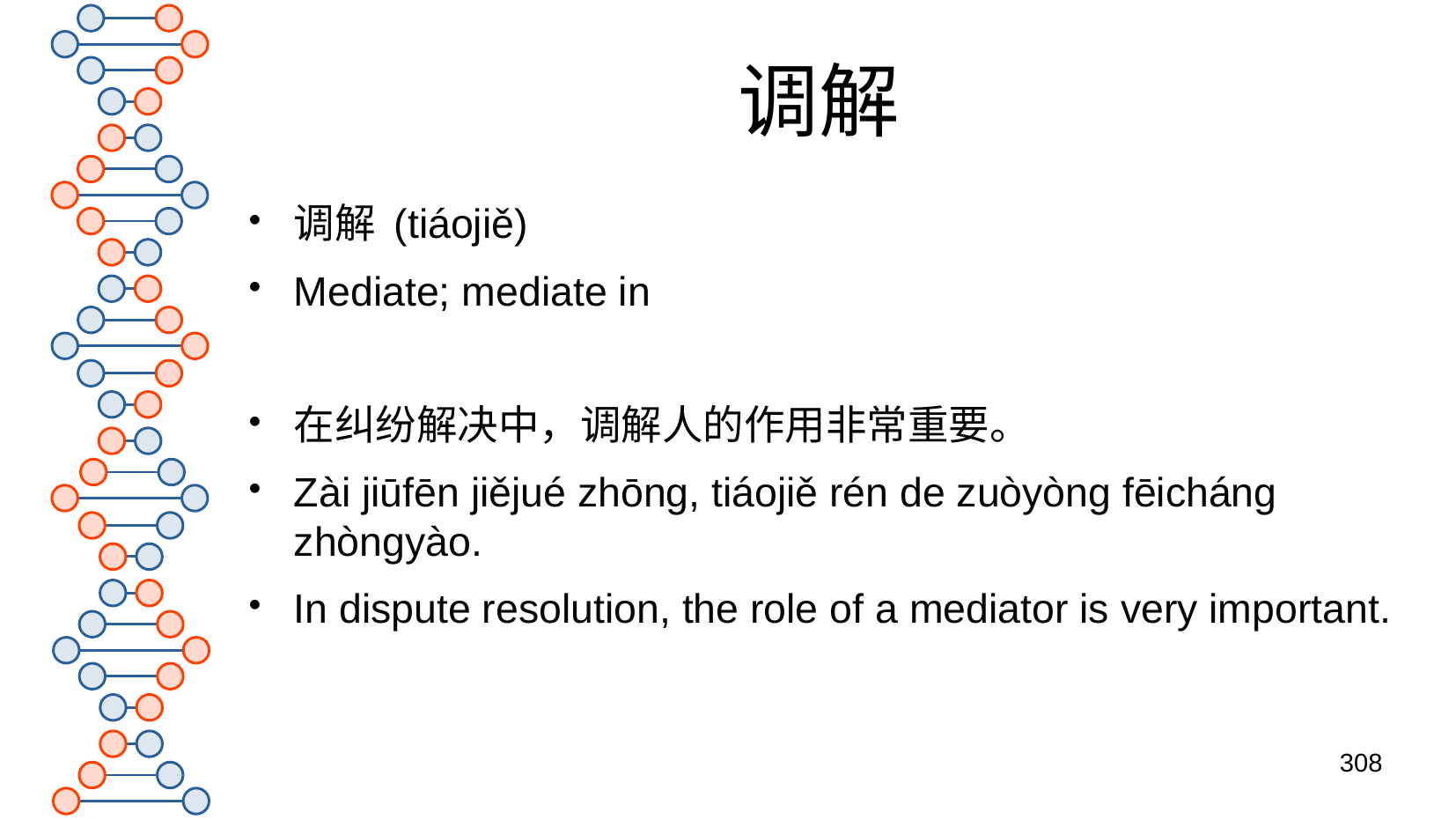

# 调解
调解 (tiáojiě)
Mediate; mediate in

在纠纷解决中，调解人的作用非常重要。
Zài jiūfēn jiějué zhōng, tiáojiě rén de zuòyòng fēicháng zhòngyào.
In dispute resolution, the role of a mediator is very important.

308